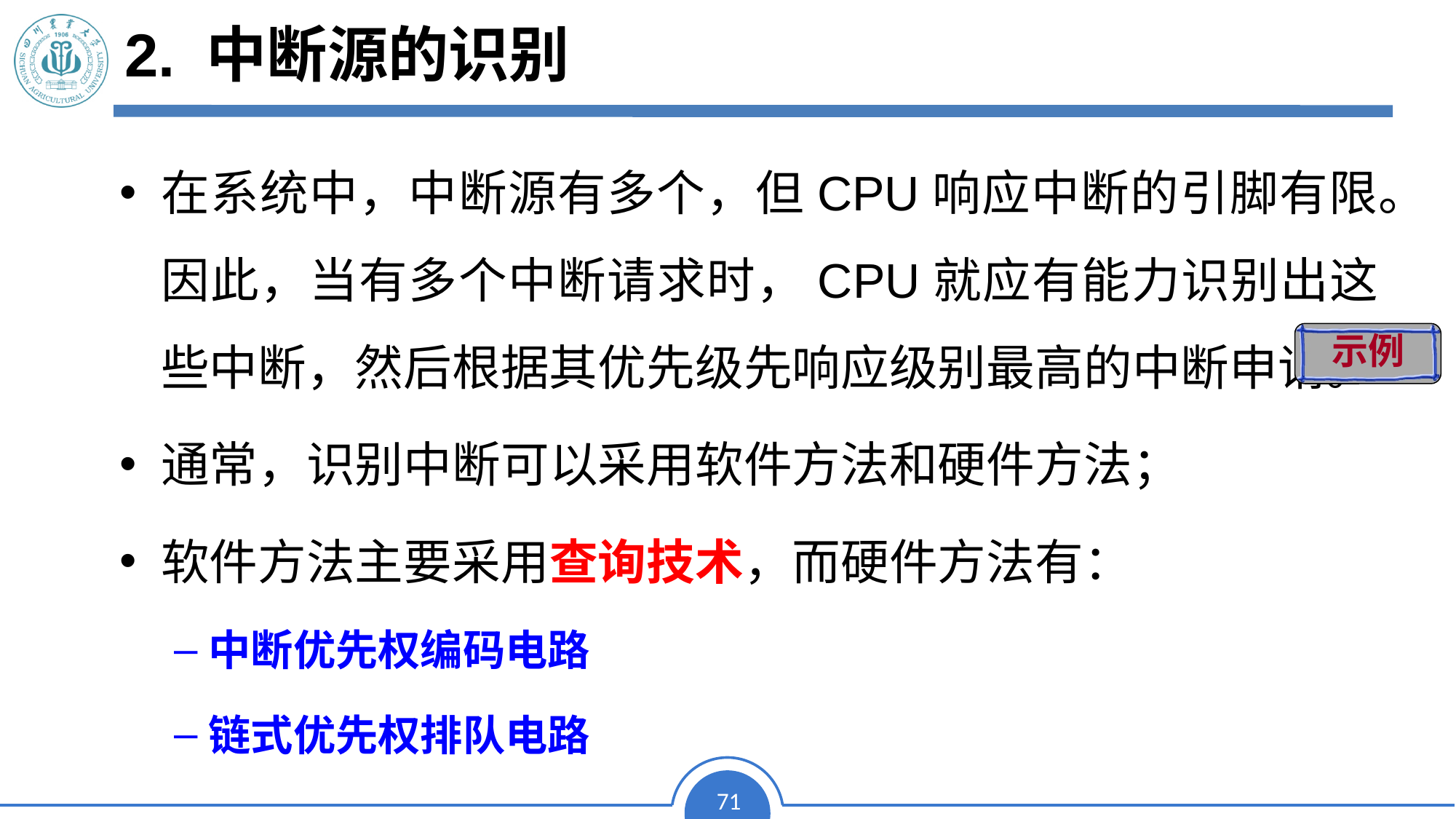

# 2. 中断源的识别
在系统中，中断源有多个，但CPU响应中断的引脚有限。因此，当有多个中断请求时，CPU就应有能力识别出这些中断，然后根据其优先级先响应级别最高的中断申请。
通常，识别中断可以采用软件方法和硬件方法；
软件方法主要采用查询技术，而硬件方法有：
中断优先权编码电路
链式优先权排队电路

示例